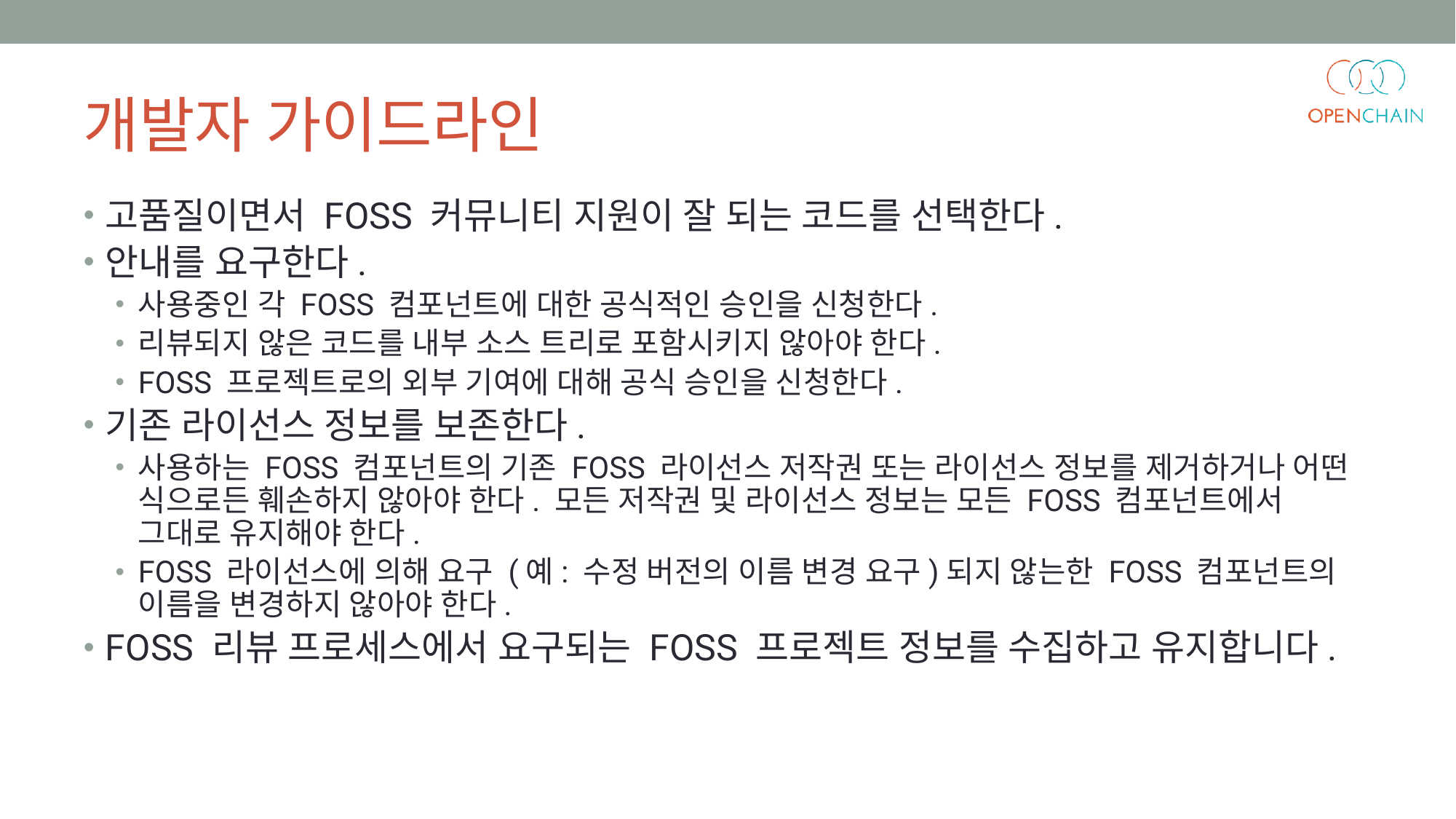

# 개발자 가이드라인
고품질이면서 FOSS 커뮤니티 지원이 잘 되는 코드를 선택한다.
안내를 요구한다.
사용중인 각 FOSS 컴포넌트에 대한 공식적인 승인을 신청한다.
리뷰되지 않은 코드를 내부 소스 트리로 포함시키지 않아야 한다.
FOSS 프로젝트로의 외부 기여에 대해 공식 승인을 신청한다.
기존 라이선스 정보를 보존한다.
사용하는 FOSS 컴포넌트의 기존 FOSS 라이선스 저작권 또는 라이선스 정보를 제거하거나 어떤 식으로든 훼손하지 않아야 한다. 모든 저작권 및 라이선스 정보는 모든 FOSS 컴포넌트에서 그대로 유지해야 한다.
FOSS 라이선스에 의해 요구 (예: 수정 버전의 이름 변경 요구)되지 않는한 FOSS 컴포넌트의 이름을 변경하지 않아야 한다.
FOSS 리뷰 프로세스에서 요구되는 FOSS 프로젝트 정보를 수집하고 유지합니다.